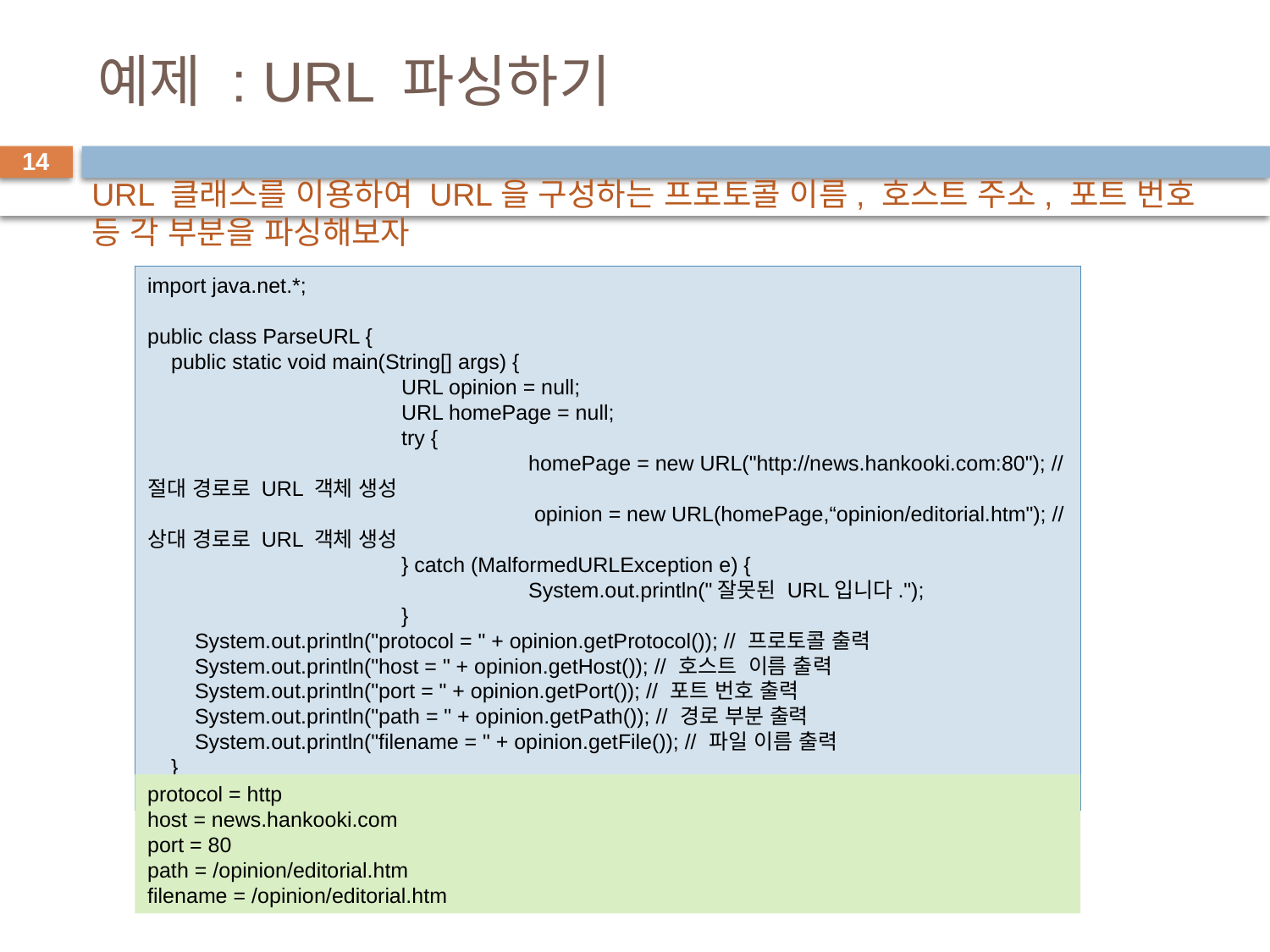

# 예제 : URL 파싱하기
14
URL 클래스를 이용하여 URL을 구성하는 프로토콜 이름, 호스트 주소, 포트 번호 등 각 부분을 파싱해보자
import java.net.*;

public class ParseURL {
    public static void main(String[] args) {
		URL opinion = null;
		URL homePage = null;
		try {
			homePage = new URL("http://news.hankooki.com:80"); // 절대 경로로 URL 객체 생성
			 opinion = new URL(homePage,“opinion/editorial.htm"); // 상대 경로로 URL 객체 생성
		} catch (MalformedURLException e) {
			System.out.println("잘못된 URL입니다.");
		}
        System.out.println("protocol = " + opinion.getProtocol()); // 프로토콜 출력
        System.out.println("host = " + opinion.getHost()); // 호스트  이름 출력
        System.out.println("port = " + opinion.getPort()); // 포트 번호 출력
        System.out.println("path = " + opinion.getPath()); // 경로 부분 출력
        System.out.println("filename = " + opinion.getFile()); // 파일 이름 출력
    }
}
protocol = http
host = news.hankooki.com
port = 80
path = /opinion/editorial.htm
filename = /opinion/editorial.htm